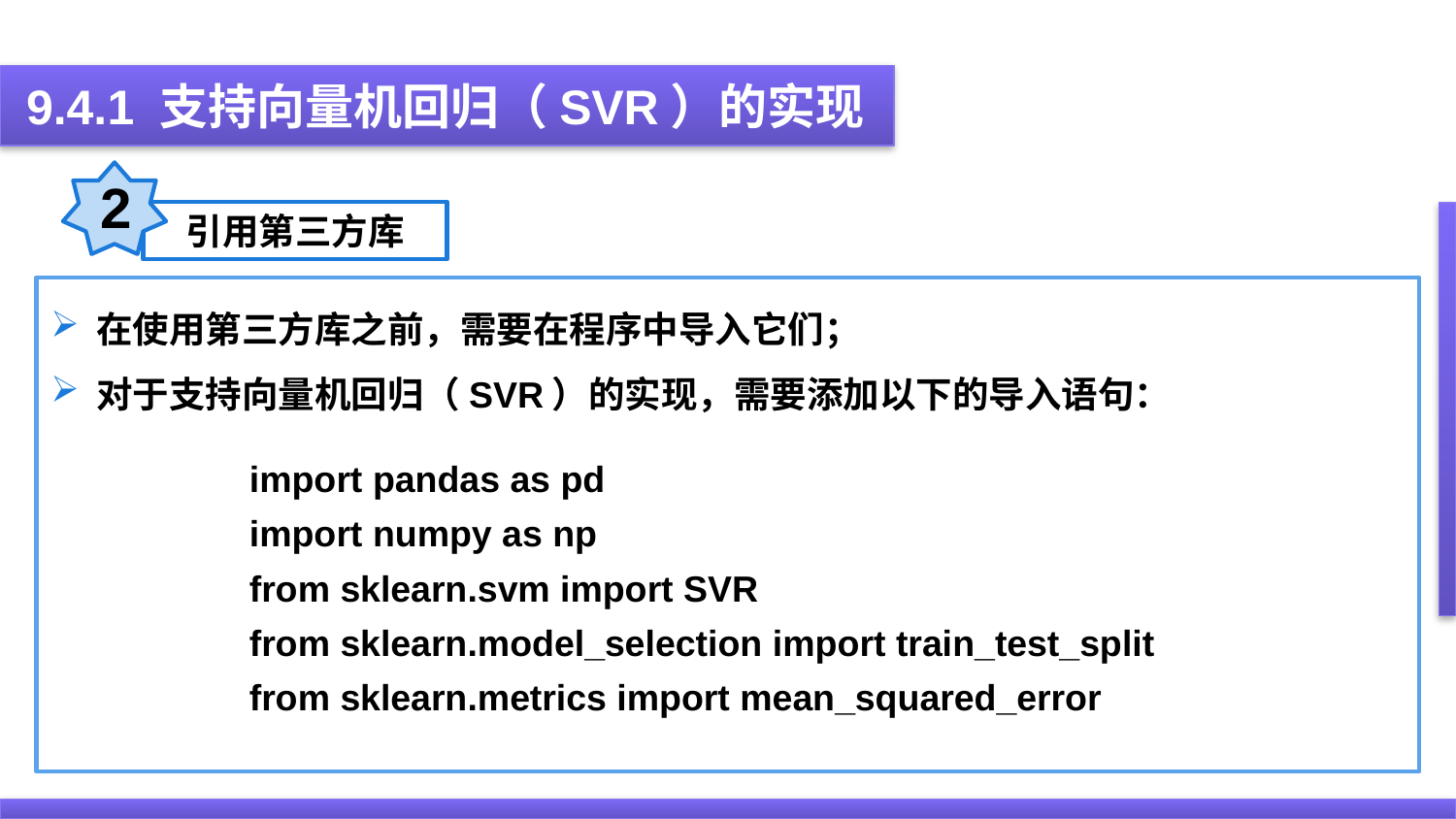

9.4.1 支持向量机回归（SVR）的实现
2
引用第三方库
在使用第三方库之前，需要在程序中导入它们；
对于支持向量机回归（SVR）的实现，需要添加以下的导入语句：

import pandas as pd
import numpy as np
from sklearn.svm import SVR
from sklearn.model_selection import train_test_split
from sklearn.metrics import mean_squared_error